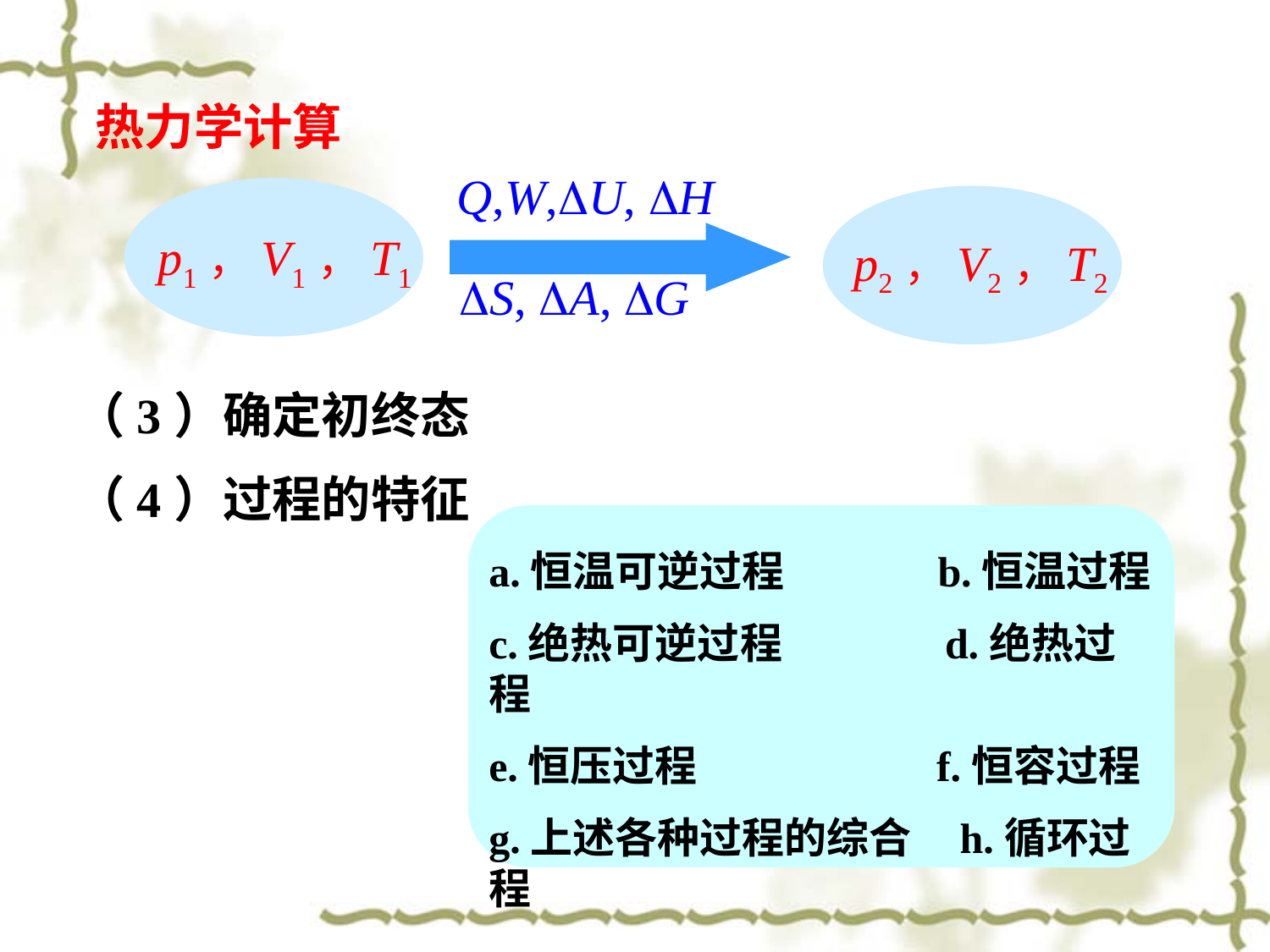

热力学计算
Q,W,ΔU, ΔH

p1，V1，T1

p2，V2，T2
ΔS, ΔA, ΔG
（3）确定初终态
（4）过程的特征

a.恒温可逆过程               b.恒温过程
c.绝热可逆过程                d.绝热过程
e.恒压过程                        f.恒容过程
g.上述各种过程的综合    h.循环过程